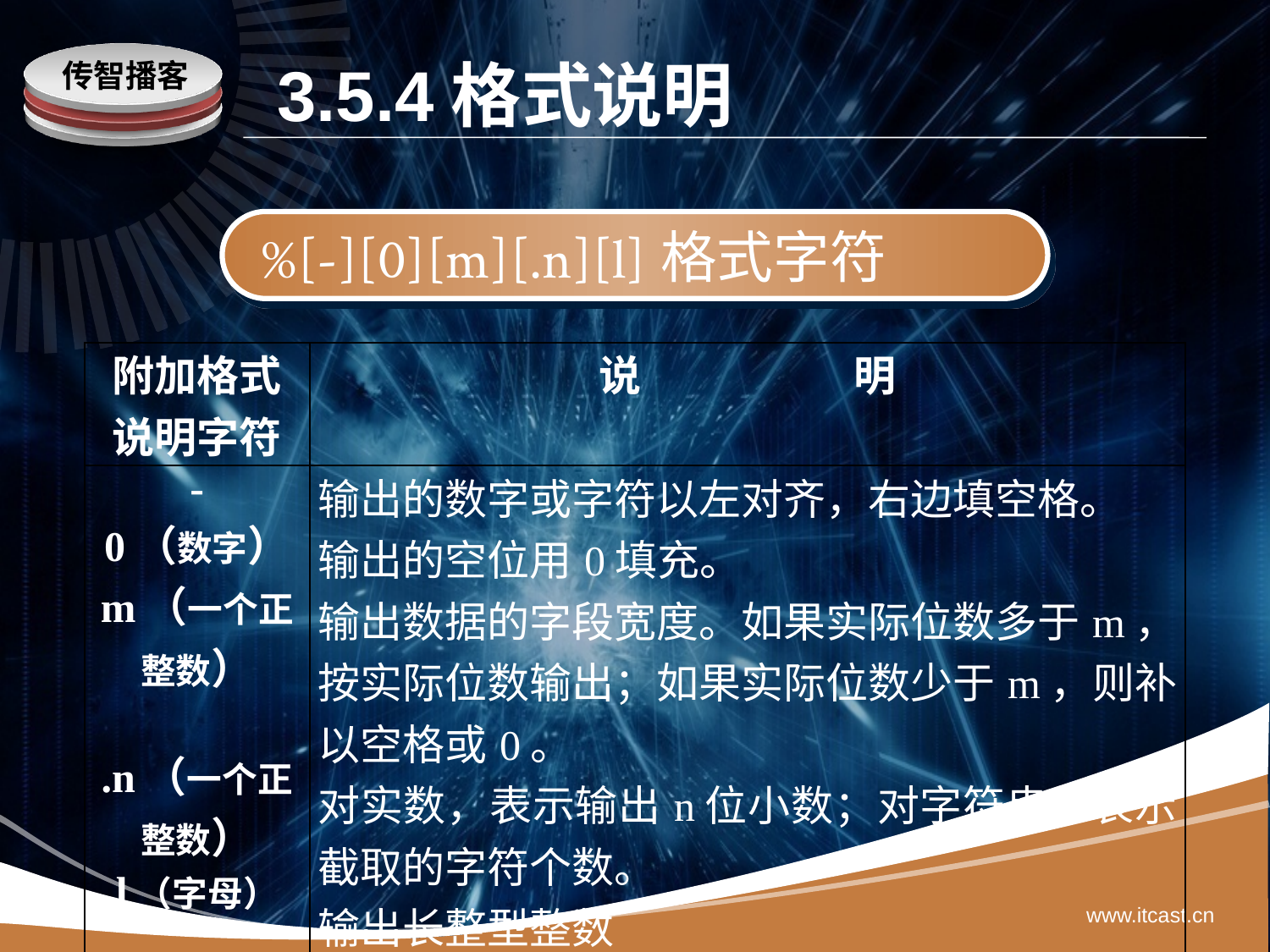

# 3.5.4格式说明

 %[-][0][m][.n][l]格式字符
| 附加格式说明字符 | 说　　　　　明 |
| --- | --- |
| - 0（数字） m（一个正整数） .n（一个正整数） l（字母） | 输出的数字或字符以左对齐，右边填空格。 输出的空位用0填充。 输出数据的字段宽度。如果实际位数多于m，按实际位数输出；如果实际位数少于m，则补以空格或0。 对实数，表示输出n位小数；对字符串，表示截取的字符个数。 输出长整型整数 |
www.itcast.cn